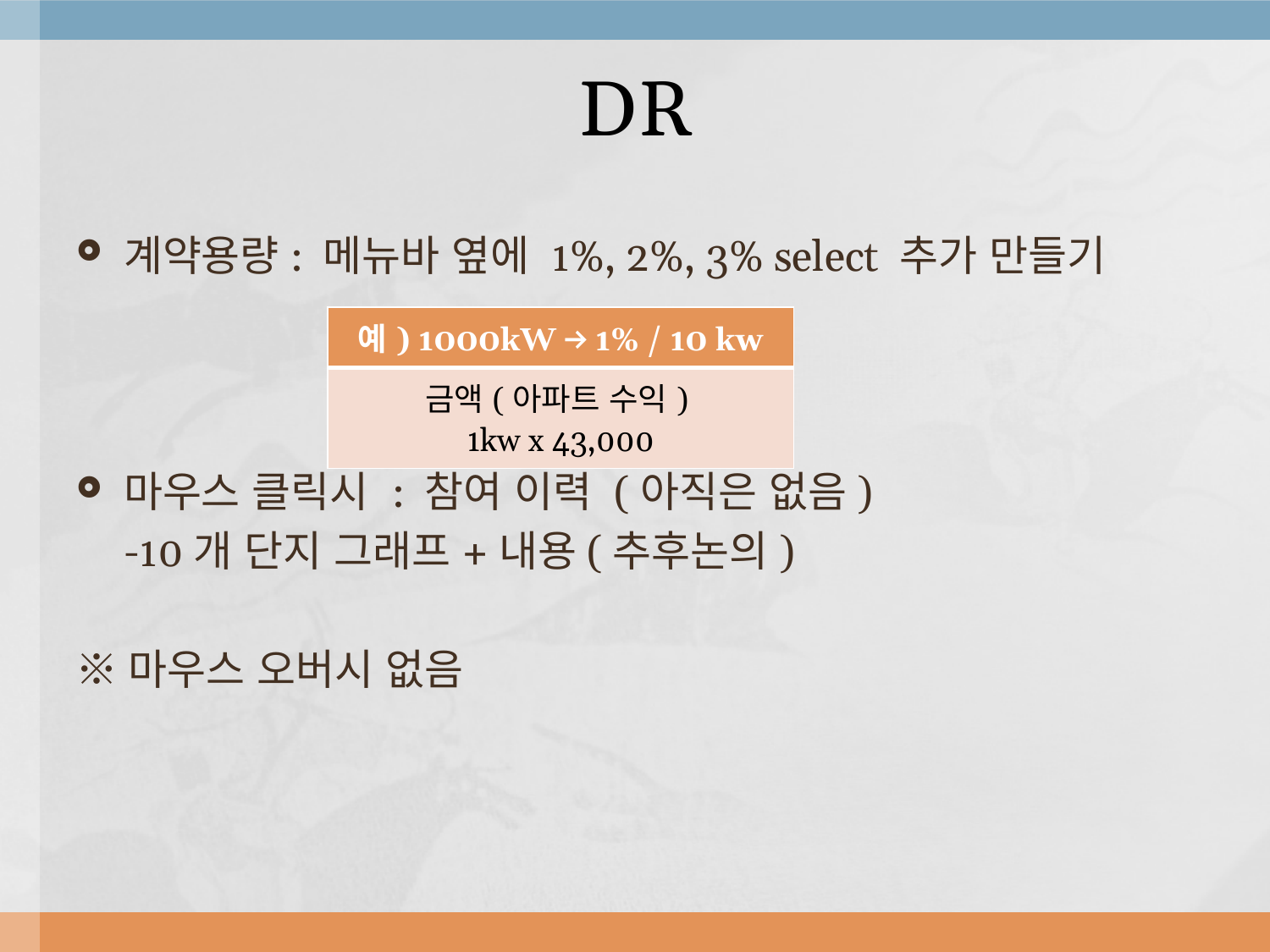

# DR
계약용량: 메뉴바 옆에 1%, 2%, 3% select 추가 만들기

마우스 클릭시 : 참여 이력 (아직은 없음)
	-10개 단지 그래프+내용(추후논의)

※마우스 오버시 없음
| 예) 1000kW → 1% / 10 kw |
| --- |
| 금액(아파트 수익) 1kw x 43,000 |